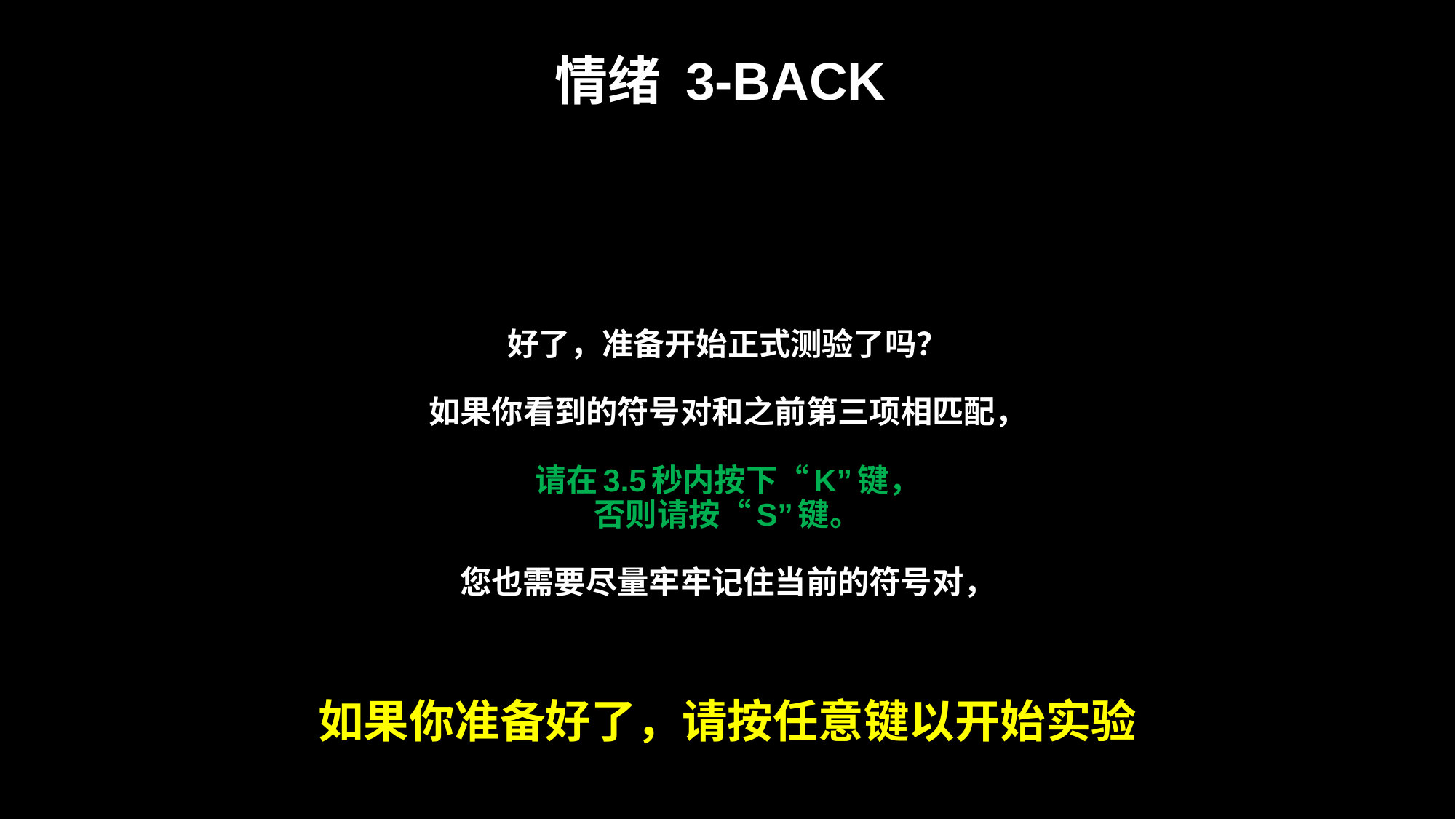

情绪 3-BACK
# 好了，准备开始正式测验了吗？ 如果你看到的符号对和之前第三项相匹配， 请在3.5秒内按下“K”键， 否则请按“S”键。 您也需要尽量牢牢记住当前的符号对，
如果你准备好了，请按任意键以开始实验